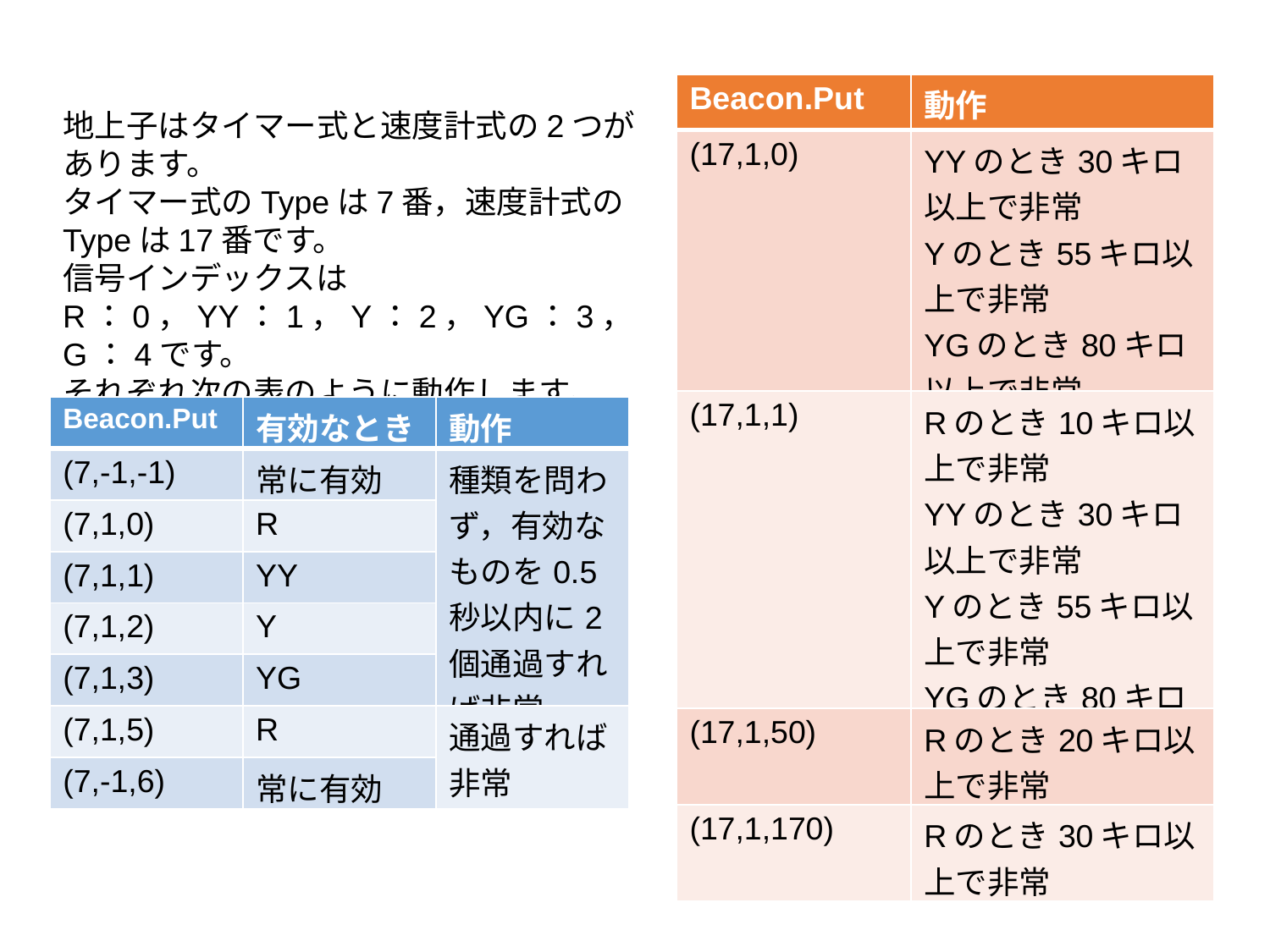

| Beacon.Put | 動作 |
| --- | --- |
| (17,1,0) | YYのとき30キロ以上で非常 Yのとき55キロ以上で非常 YGのとき80キロ以上で非常 |
| (17,1,1) | Rのとき10キロ以上で非常 YYのとき30キロ以上で非常 Yのとき55キロ以上で非常 YGのとき80キロ以上で非常 |
| (17,1,50) | Rのとき20キロ以上で非常 |
| (17,1,170) | Rのとき30キロ以上で非常 |
地上子はタイマー式と速度計式の2つがあります。
タイマー式のTypeは7番，速度計式のTypeは17番です。
信号インデックスは
R：0，YY：1，Y：2，YG：3，G：4です。
それぞれ次の表のように動作します。
| Beacon.Put | 有効なとき | 動作 |
| --- | --- | --- |
| (7,-1,-1) | 常に有効 | 種類を問わず，有効なものを0.5秒以内に2個通過すれば非常 |
| (7,1,0) | R |  |
| (7,1,1) | YY |  |
| (7,1,2) | Y |  |
| (7,1,3) | YG |  |
| (7,1,5) | R | 通過すれば非常 |
| (7,-1,6) | 常に有効 |  |